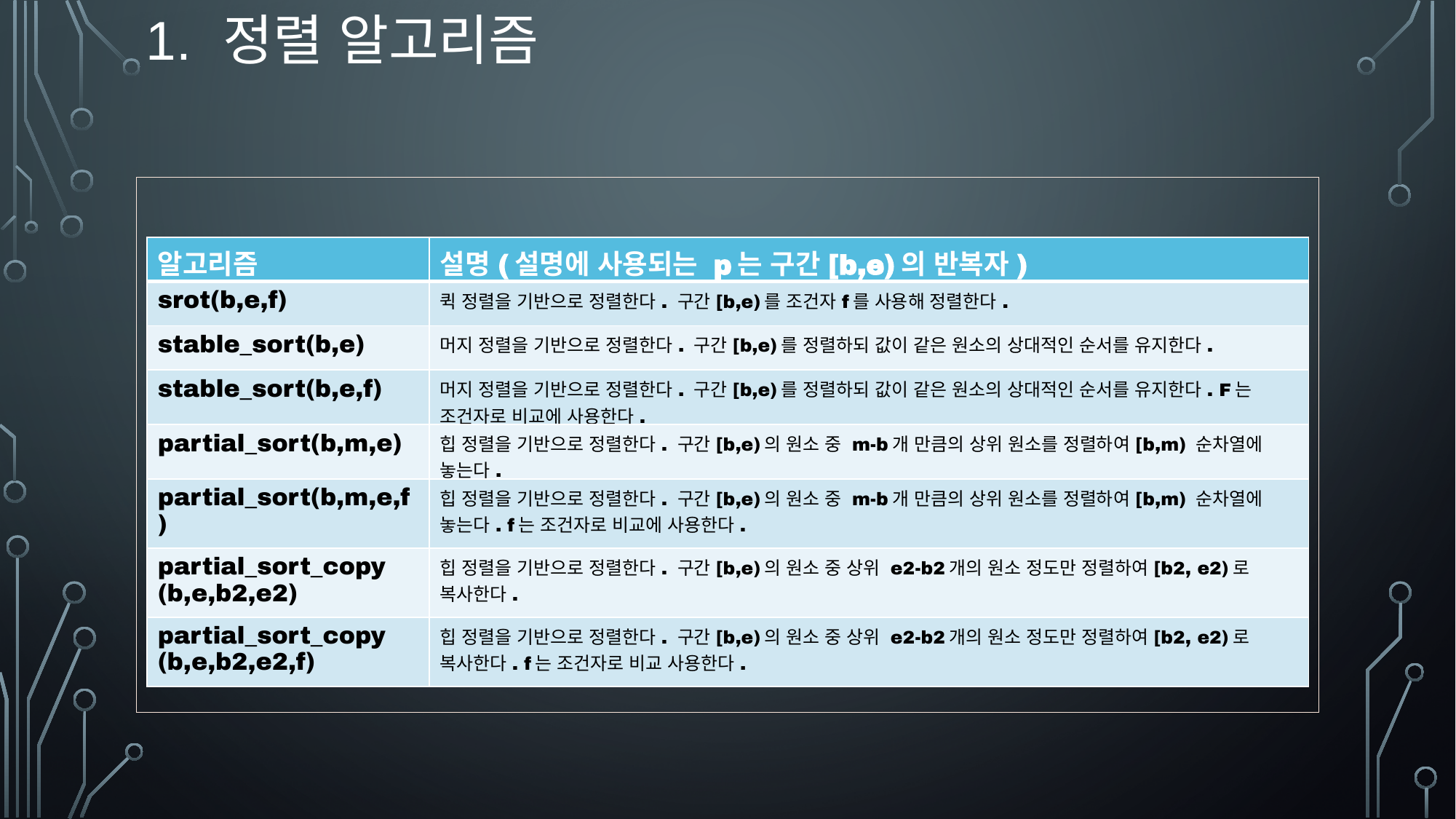

# 1. 정렬 알고리즘

| 알고리즘 | 설명(설명에 사용되는 p는 구간[b,e)의 반복자) |
| --- | --- |
| srot(b,e,f) | 퀵 정렬을 기반으로 정렬한다. 구간[b,e)를 조건자f를 사용해 정렬한다. |
| stable\_sort(b,e) | 머지 정렬을 기반으로 정렬한다. 구간[b,e)를 정렬하되 값이 같은 원소의 상대적인 순서를 유지한다. |
| stable\_sort(b,e,f) | 머지 정렬을 기반으로 정렬한다. 구간[b,e)를 정렬하되 값이 같은 원소의 상대적인 순서를 유지한다. F는 조건자로 비교에 사용한다. |
| partial\_sort(b,m,e) | 힙 정렬을 기반으로 정렬한다. 구간[b,e)의 원소 중 m-b개 만큼의 상위 원소를 정렬하여[b,m) 순차열에 놓는다. |
| partial\_sort(b,m,e,f) | 힙 정렬을 기반으로 정렬한다. 구간[b,e)의 원소 중 m-b개 만큼의 상위 원소를 정렬하여[b,m) 순차열에 놓는다. f는 조건자로 비교에 사용한다. |
| partial\_sort\_copy (b,e,b2,e2) | 힙 정렬을 기반으로 정렬한다. 구간[b,e)의 원소 중 상위 e2-b2개의 원소 정도만 정렬하여[b2, e2)로 복사한다. |
| partial\_sort\_copy (b,e,b2,e2,f) | 힙 정렬을 기반으로 정렬한다. 구간[b,e)의 원소 중 상위 e2-b2개의 원소 정도만 정렬하여[b2, e2)로 복사한다. f는 조건자로 비교 사용한다. |